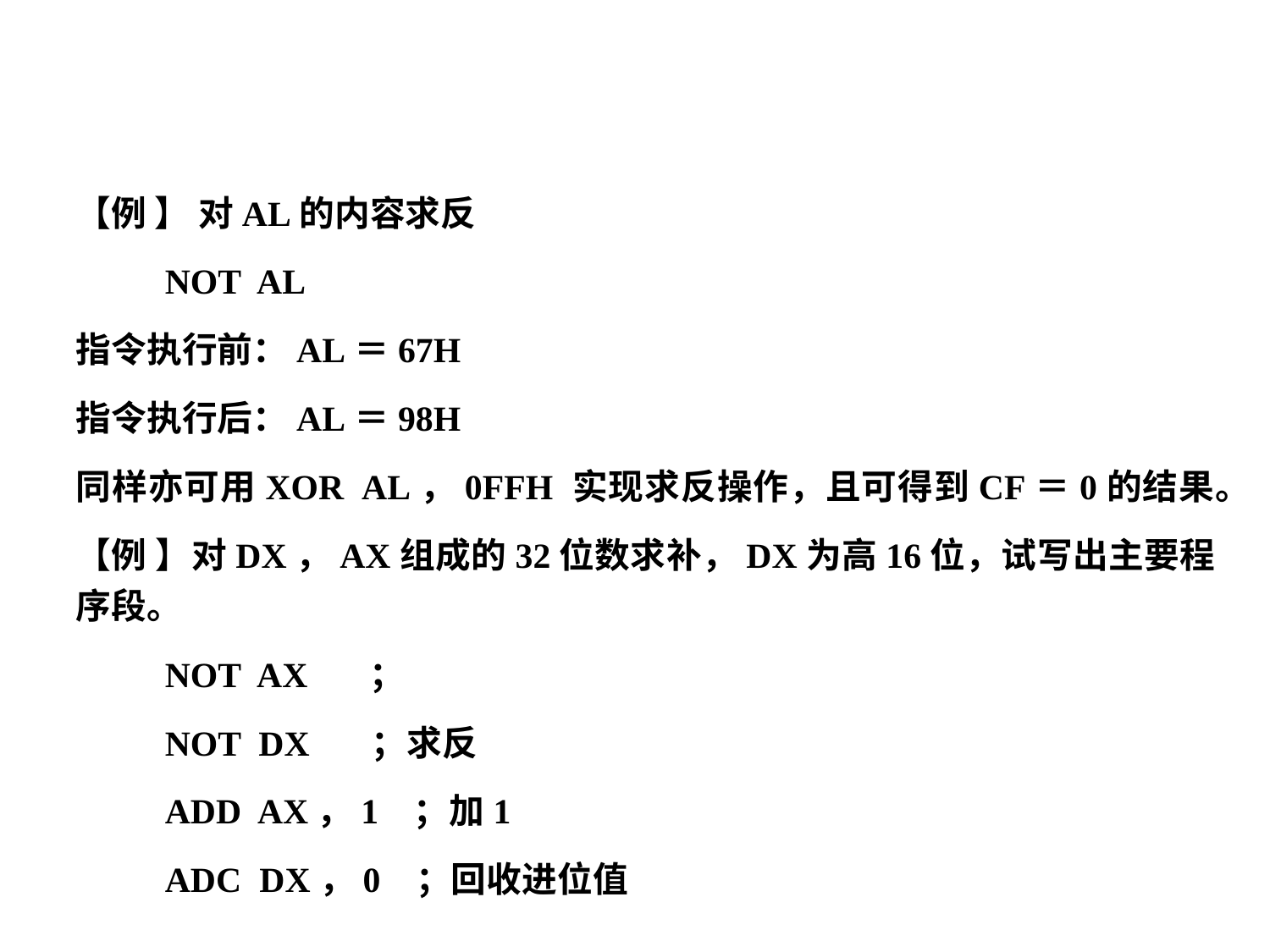

#
【例 】 对AL的内容求反
          NOT  AL
指令执行前：AL＝67H
指令执行后：AL＝98H
同样亦可用XOR  AL，0FFH 实现求反操作，且可得到CF＝0的结果。
【例 】对DX，AX组成的32位数求补，DX为高16位，试写出主要程序段。
          NOT  AX      ；
          NOT  DX      ；求反
          ADD  AX，1   ；加1
          ADC  DX，0   ；回收进位值